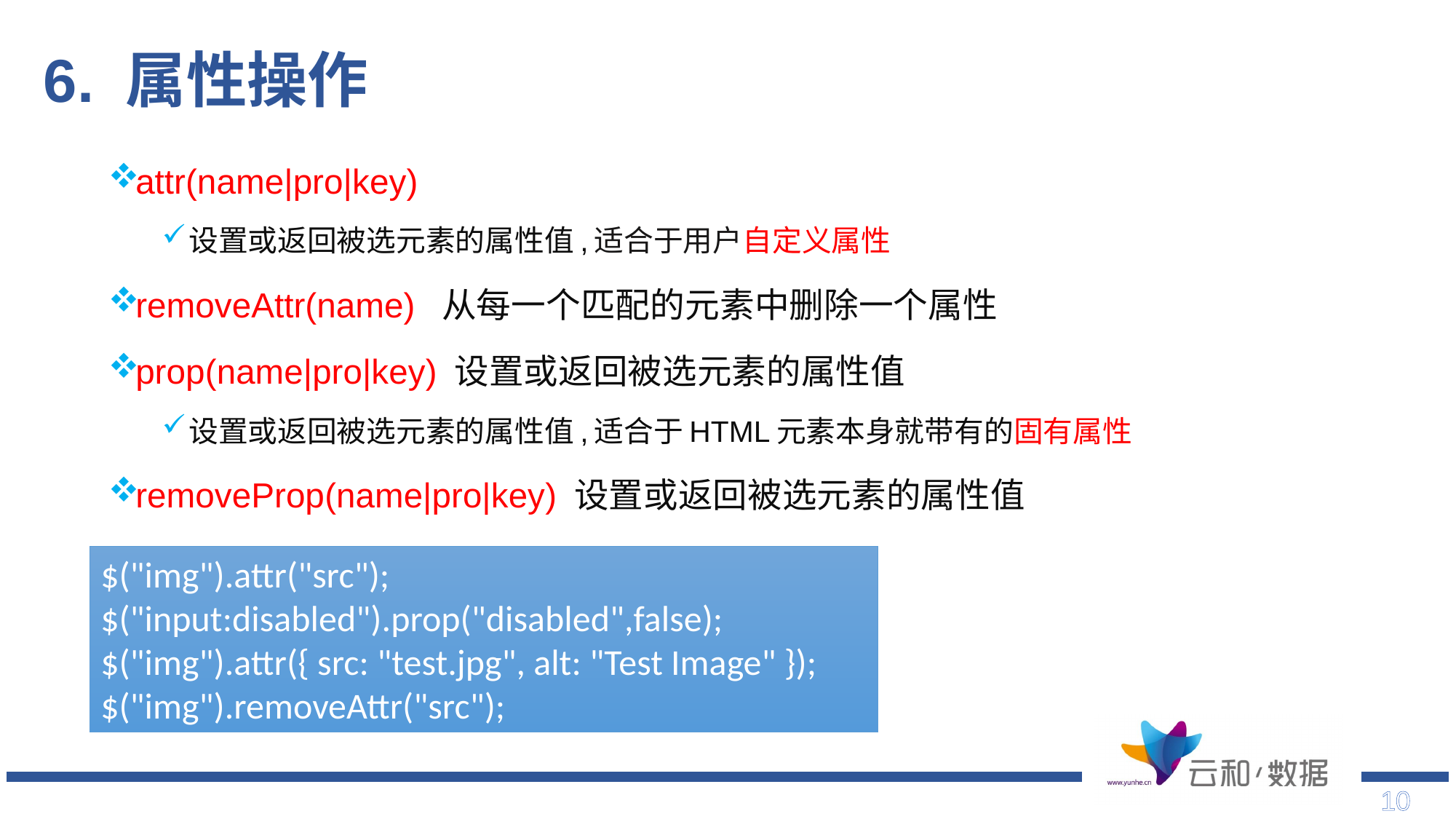

# 6. 属性操作
attr(name|pro|key)
设置或返回被选元素的属性值,适合于用户自定义属性
removeAttr(name)  从每一个匹配的元素中删除一个属性
prop(name|pro|key) 设置或返回被选元素的属性值
设置或返回被选元素的属性值,适合于HTML元素本身就带有的固有属性
removeProp(name|pro|key) 设置或返回被选元素的属性值
$("img").attr("src");
$("input:disabled").prop("disabled",false);
$("img").attr({ src: "test.jpg", alt: "Test Image" });
$("img").removeAttr("src");